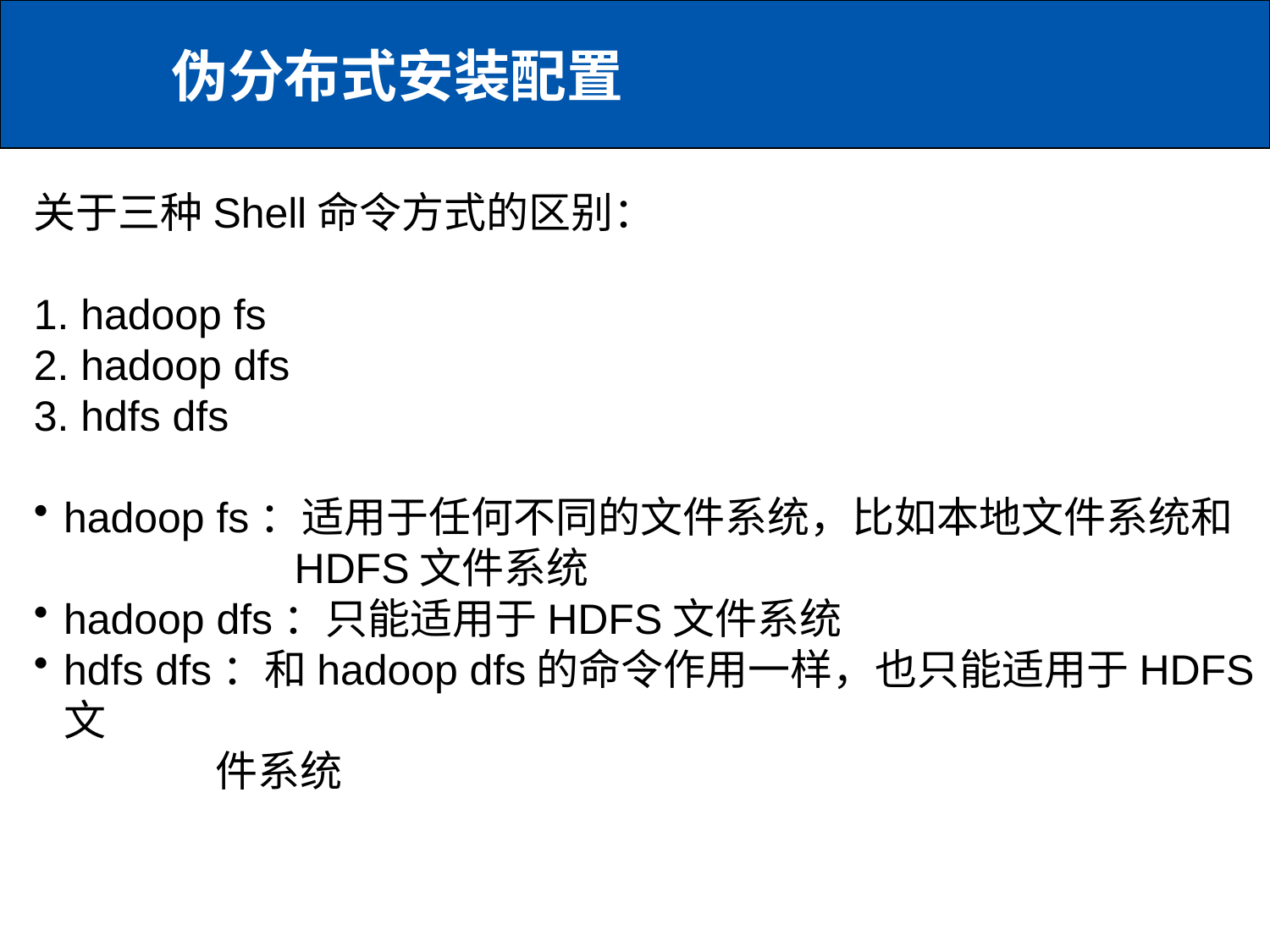

伪分布式安装配置
关于三种Shell命令方式的区别：

1. hadoop fs
2. hadoop dfs
3. hdfs dfs

hadoop fs：适用于任何不同的文件系统，比如本地文件系统和
                      HDFS文件系统
hadoop dfs：只能适用于HDFS文件系统
hdfs dfs：和hadoop dfs的命令作用一样，也只能适用于HDFS文
                  件系统